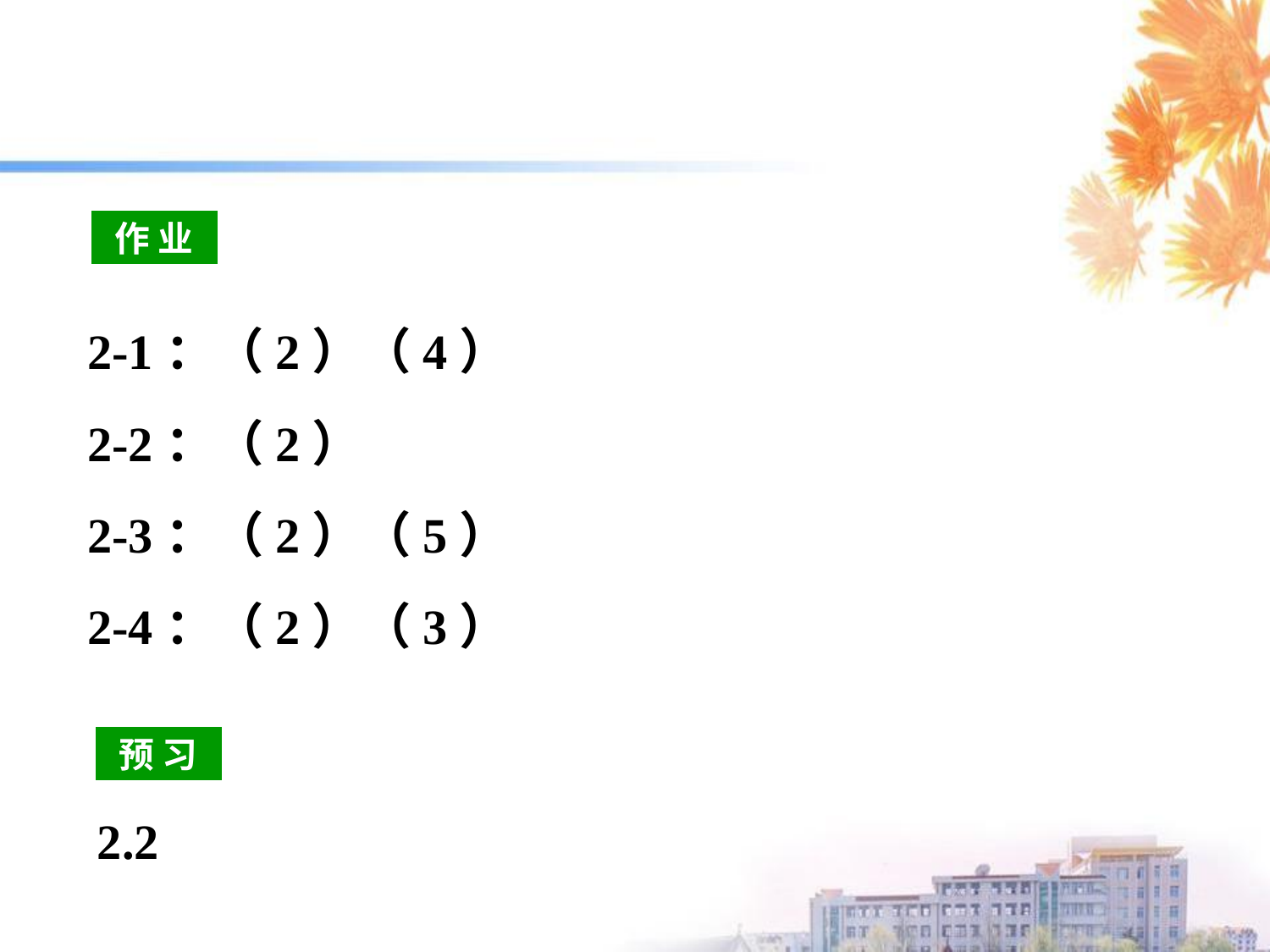

作 业
2-1：（2）（4）
2-2：（2）
2-3：（2）（5）
2-4：（2）（3）

预 习
2.2